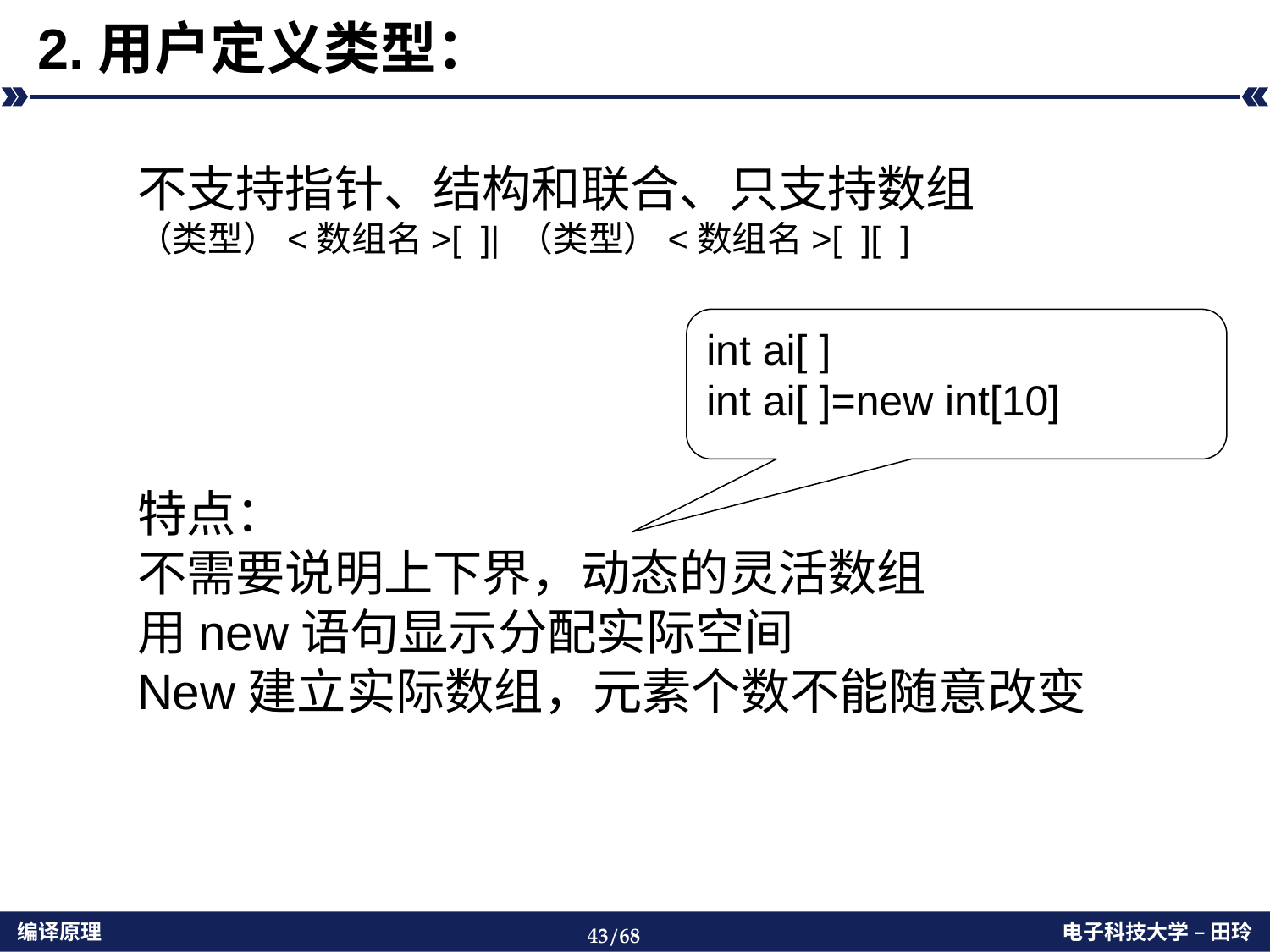

# 2.用户定义类型：
不支持指针、结构和联合、只支持数组
（类型）<数组名>[  ]| （类型）<数组名>[  ][  ]
int ai[ ]
int ai[ ]=new int[10]

特点：
不需要说明上下界，动态的灵活数组
用new语句显示分配实际空间
New建立实际数组，元素个数不能随意改变